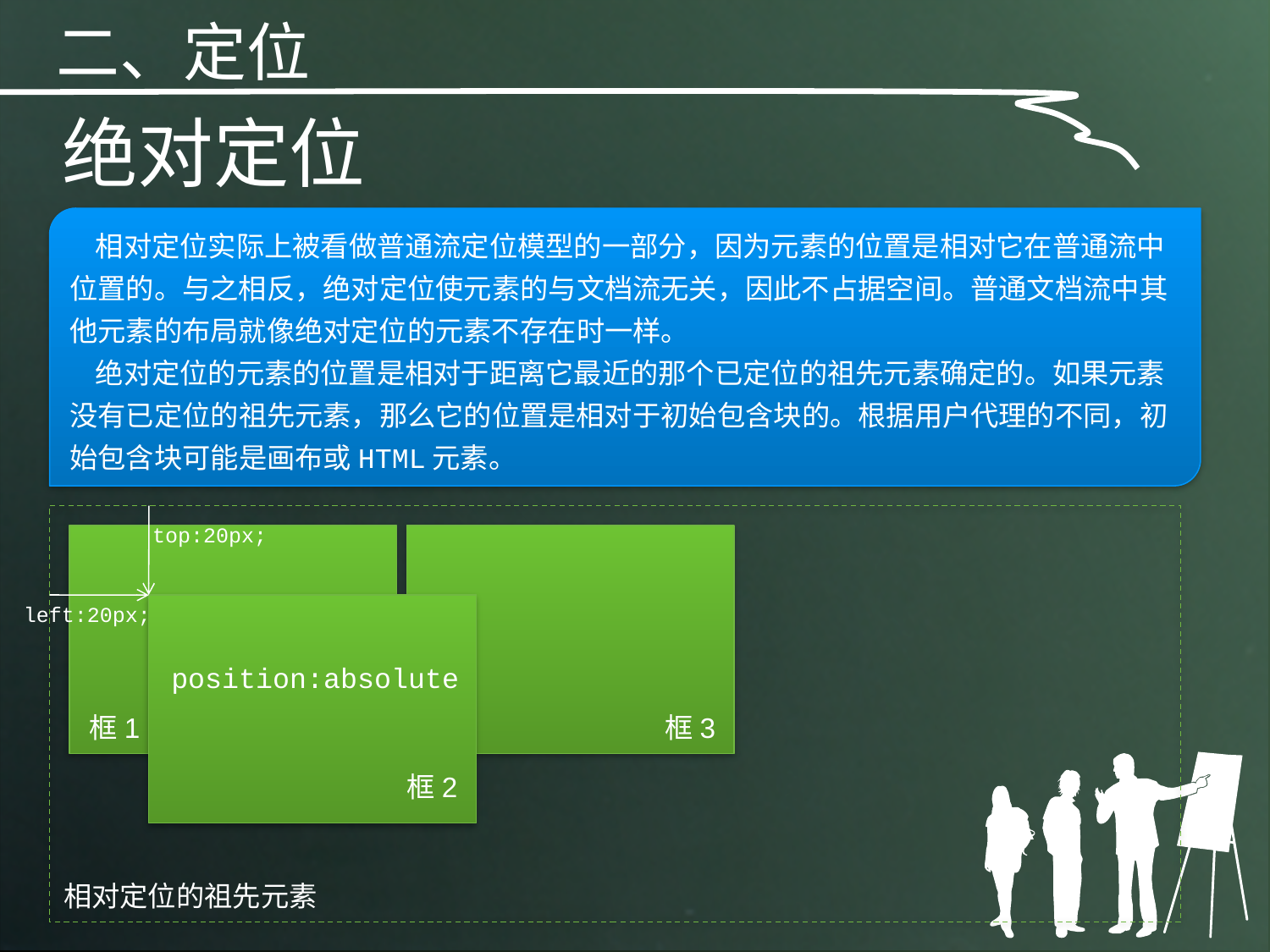

二、定位

绝对定位
   相对定位实际上被看做普通流定位模型的一部分，因为元素的位置是相对它在普通流中位置的。与之相反，绝对定位使元素的与文档流无关，因此不占据空间。普通文档流中其他元素的布局就像绝对定位的元素不存在时一样。
   绝对定位的元素的位置是相对于距离它最近的那个已定位的祖先元素确定的。如果元素没有已定位的祖先元素，那么它的位置是相对于初始包含块的。根据用户代理的不同，初始包含块可能是画布或HTML元素。
top:20px;

left:20px;
position:absolute
框2

框1
框3
相对定位的祖先元素